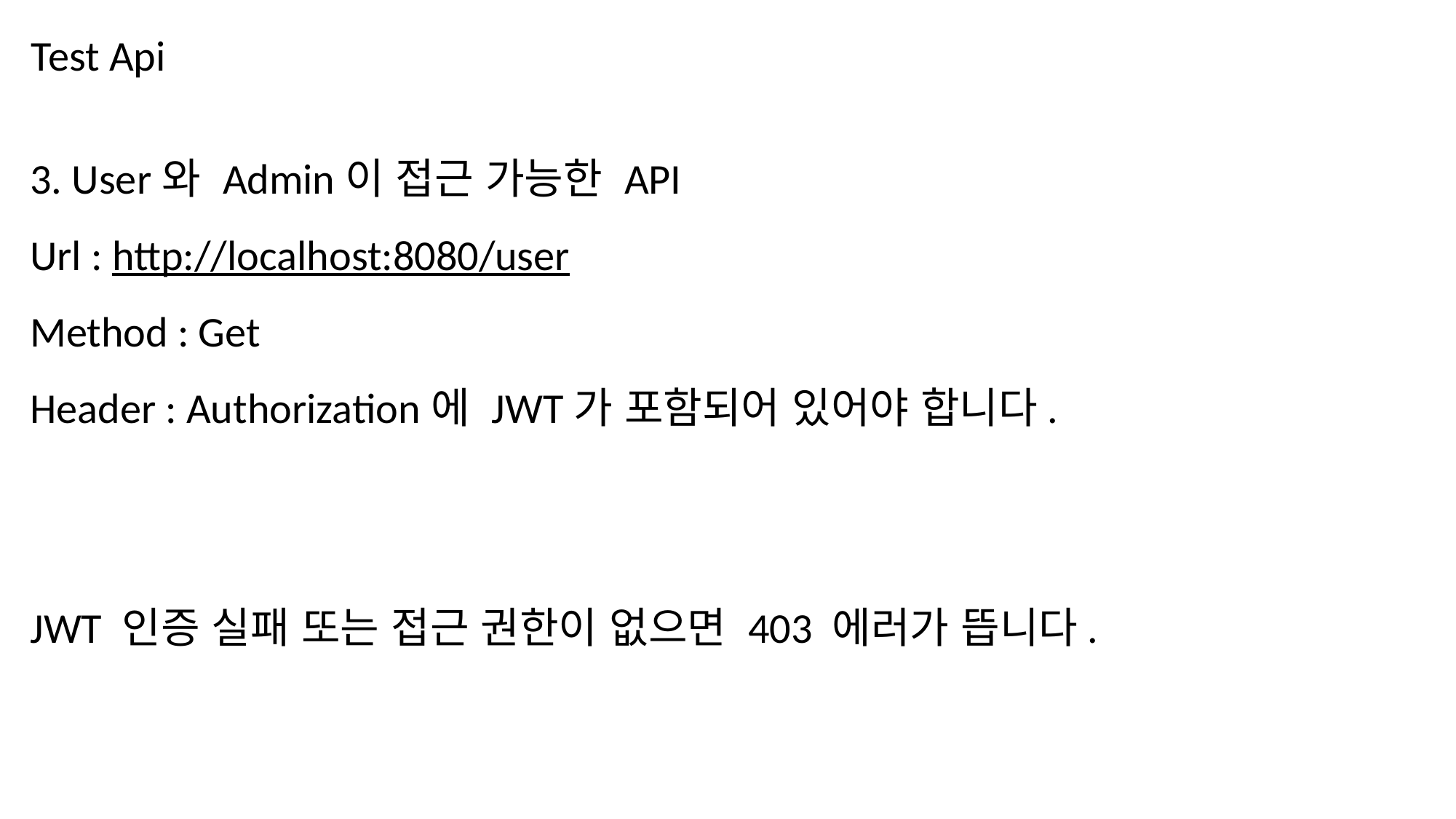

Test Api
3. User와 Admin이 접근 가능한 API
Url : http://localhost:8080/user
Method : Get
Header : Authorization에 JWT가 포함되어 있어야 합니다.
JWT 인증 실패 또는 접근 권한이 없으면 403 에러가 뜹니다.